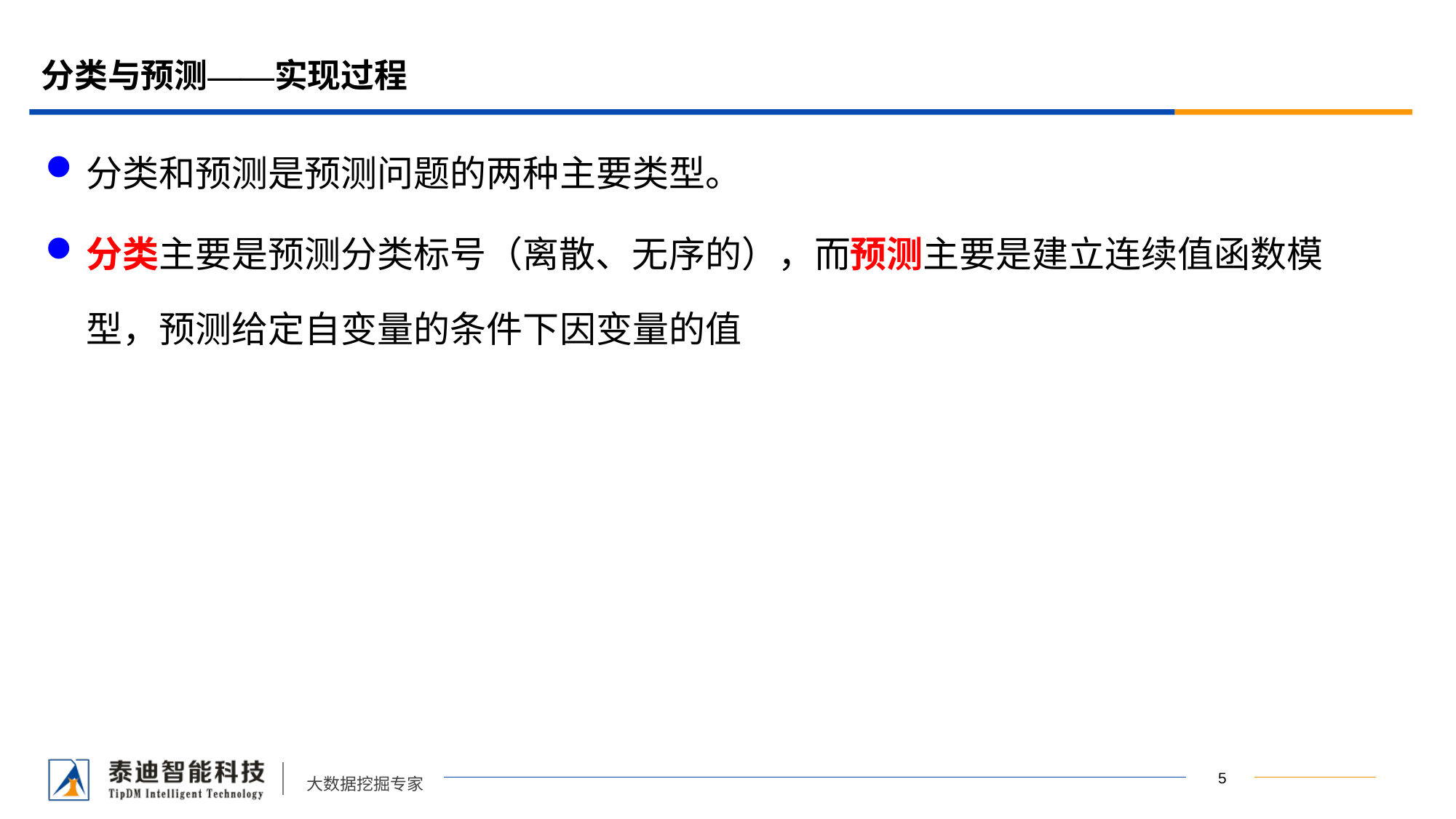

# 分类与预测——实现过程
分类和预测是预测问题的两种主要类型。
分类主要是预测分类标号（离散、无序的），而预测主要是建立连续值函数模型，预测给定自变量的条件下因变量的值